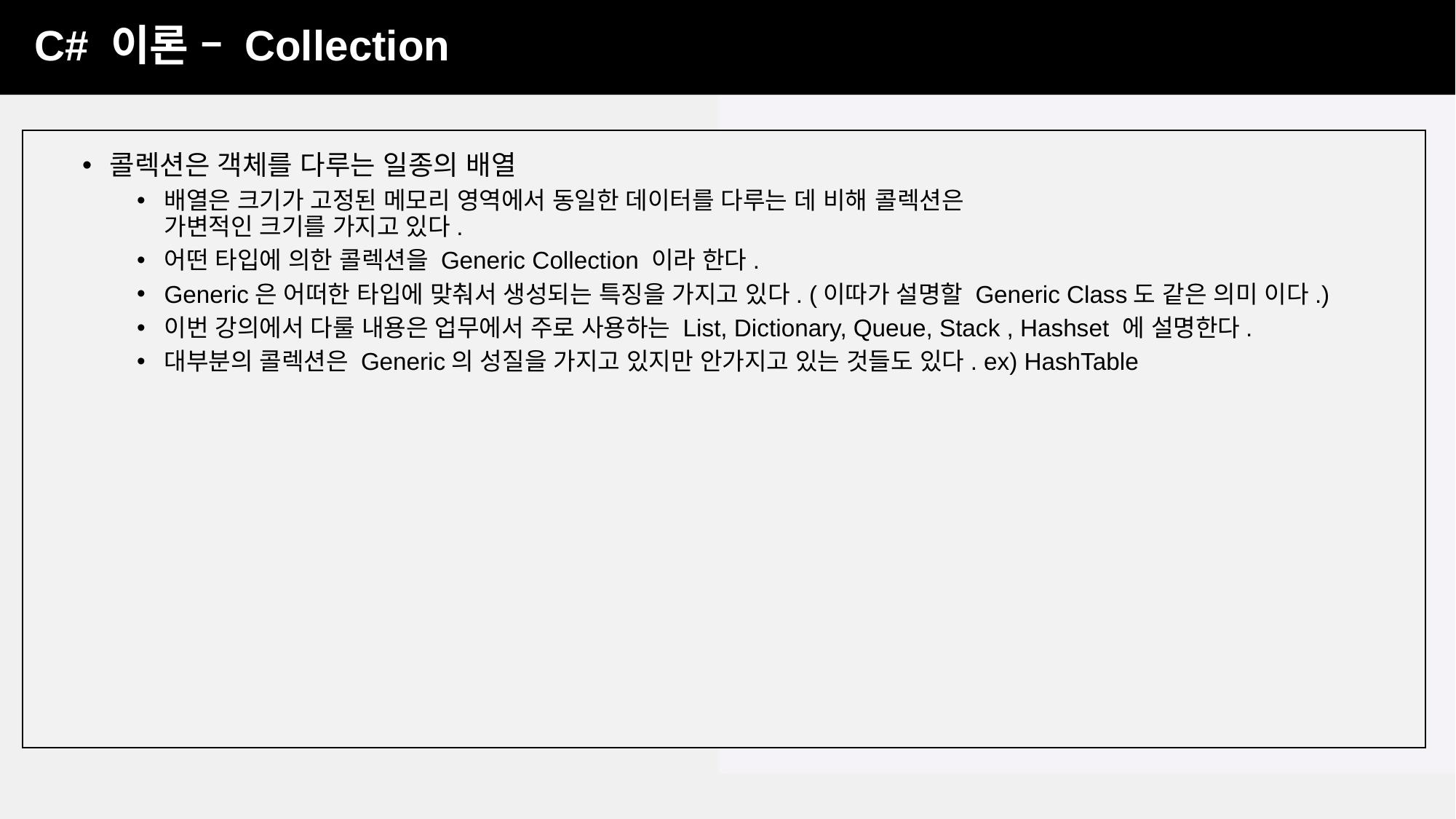

C# 이론 – Collection
콜렉션은 객체를 다루는 일종의 배열
배열은 크기가 고정된 메모리 영역에서 동일한 데이터를 다루는 데 비해 콜렉션은
가변적인 크기를 가지고 있다.
어떤 타입에 의한 콜렉션을 Generic Collection 이라 한다.
Generic은 어떠한 타입에 맞춰서 생성되는 특징을 가지고 있다. (이따가 설명할 Generic Class도 같은 의미 이다.)
이번 강의에서 다룰 내용은 업무에서 주로 사용하는 List, Dictionary, Queue, Stack , Hashset 에 설명한다.
대부분의 콜렉션은 Generic의 성질을 가지고 있지만 안가지고 있는 것들도 있다. ex) HashTable